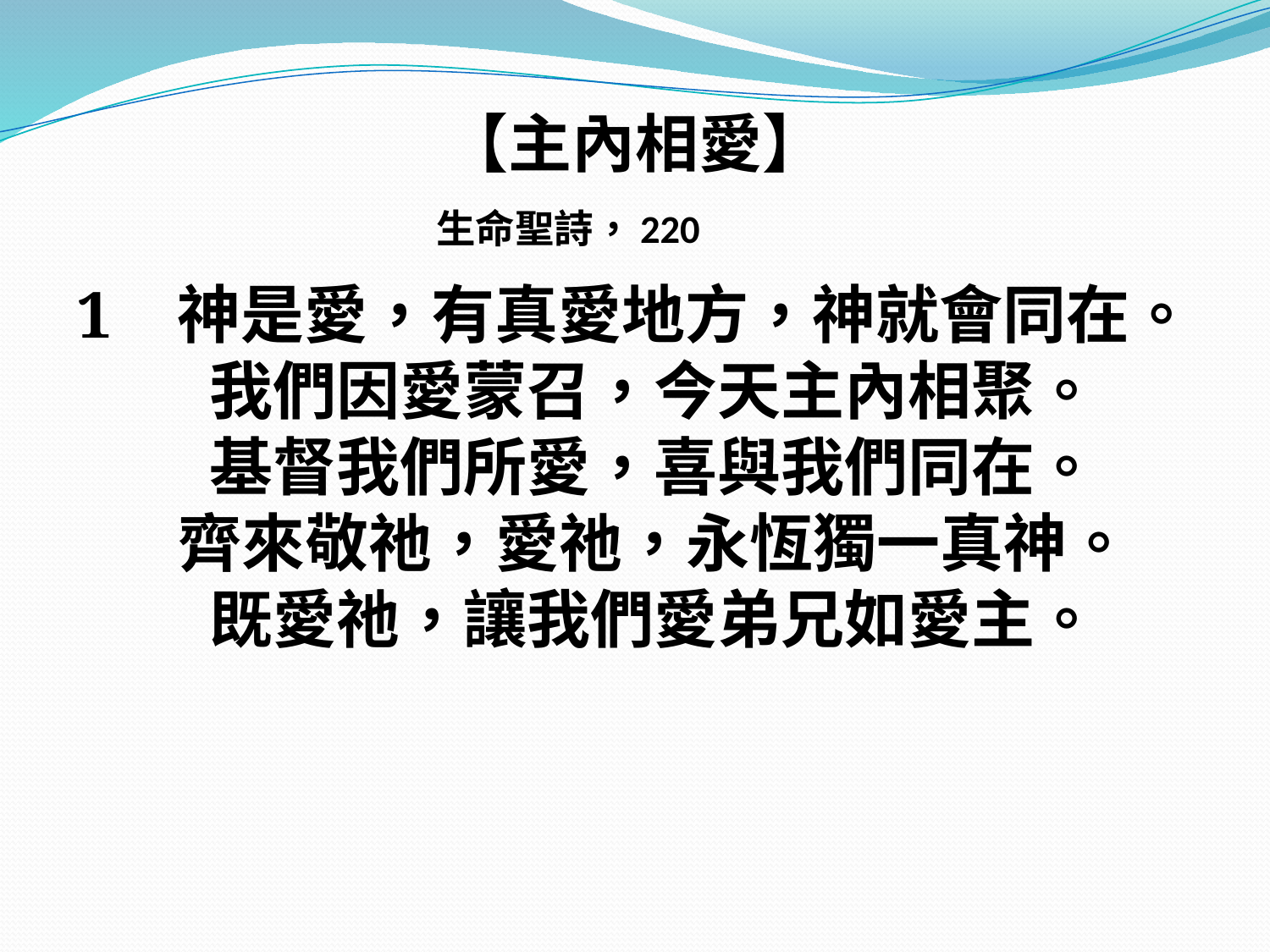

# 【主內相愛】 生命聖詩，220
1   神是愛，有真愛地方，神就會同在。
我們因愛蒙召，今天主內相聚。
基督我們所愛，喜與我們同在。
齊來敬祂，愛祂，永恆獨一真神。
既愛祂，讓我們愛弟兄如愛主。